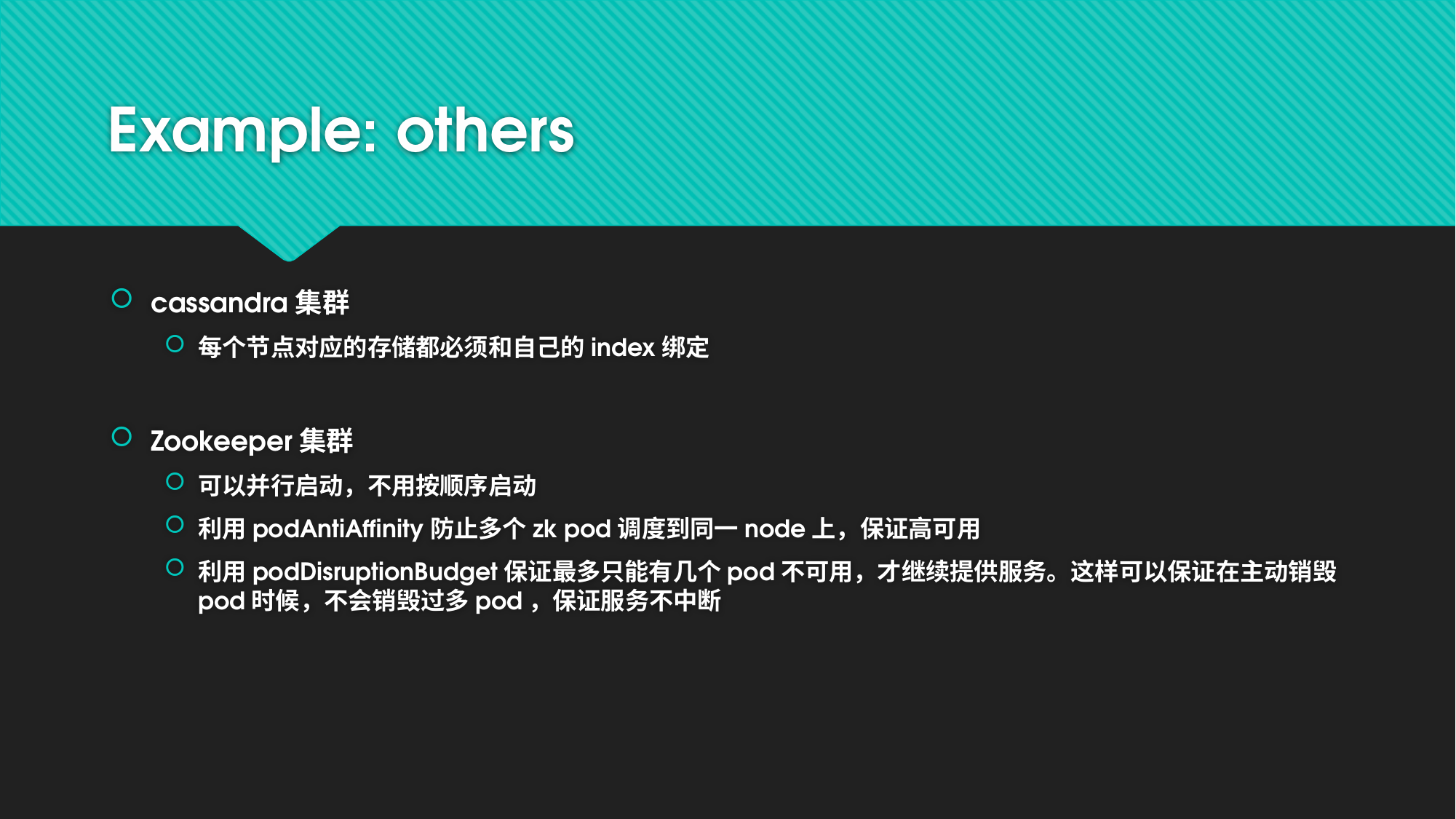

# Example: others
cassandra集群
每个节点对应的存储都必须和自己的index绑定

Zookeeper集群
可以并行启动，不用按顺序启动
利用podAntiAffinity防止多个zk pod调度到同一node上，保证高可用
利用podDisruptionBudget保证最多只能有几个pod不可用，才继续提供服务。这样可以保证在主动销毁pod时候，不会销毁过多pod，保证服务不中断